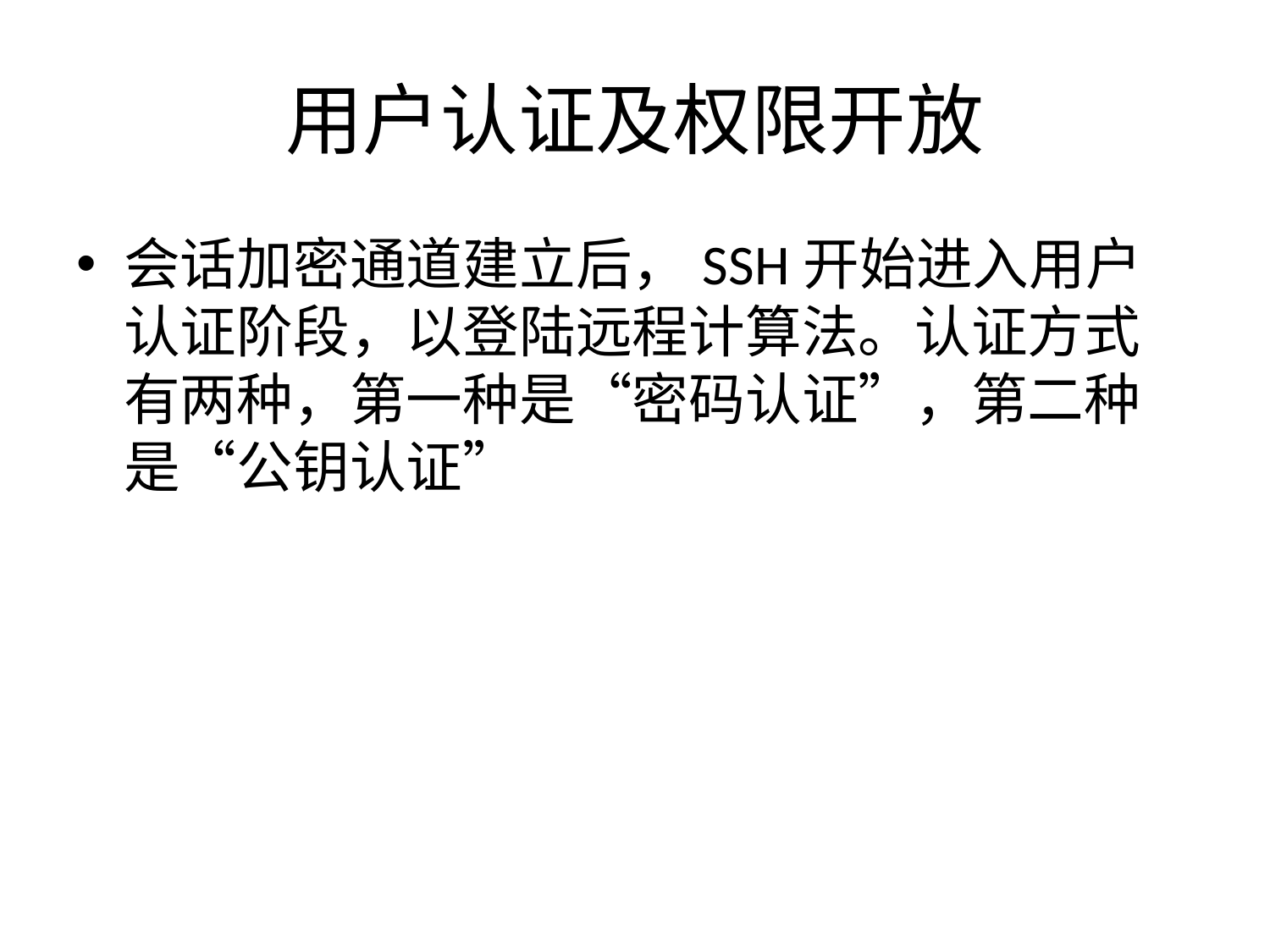

# 用户认证及权限开放
会话加密通道建立后，SSH开始进入用户认证阶段，以登陆远程计算法。认证方式有两种，第一种是“密码认证”，第二种是“公钥认证”